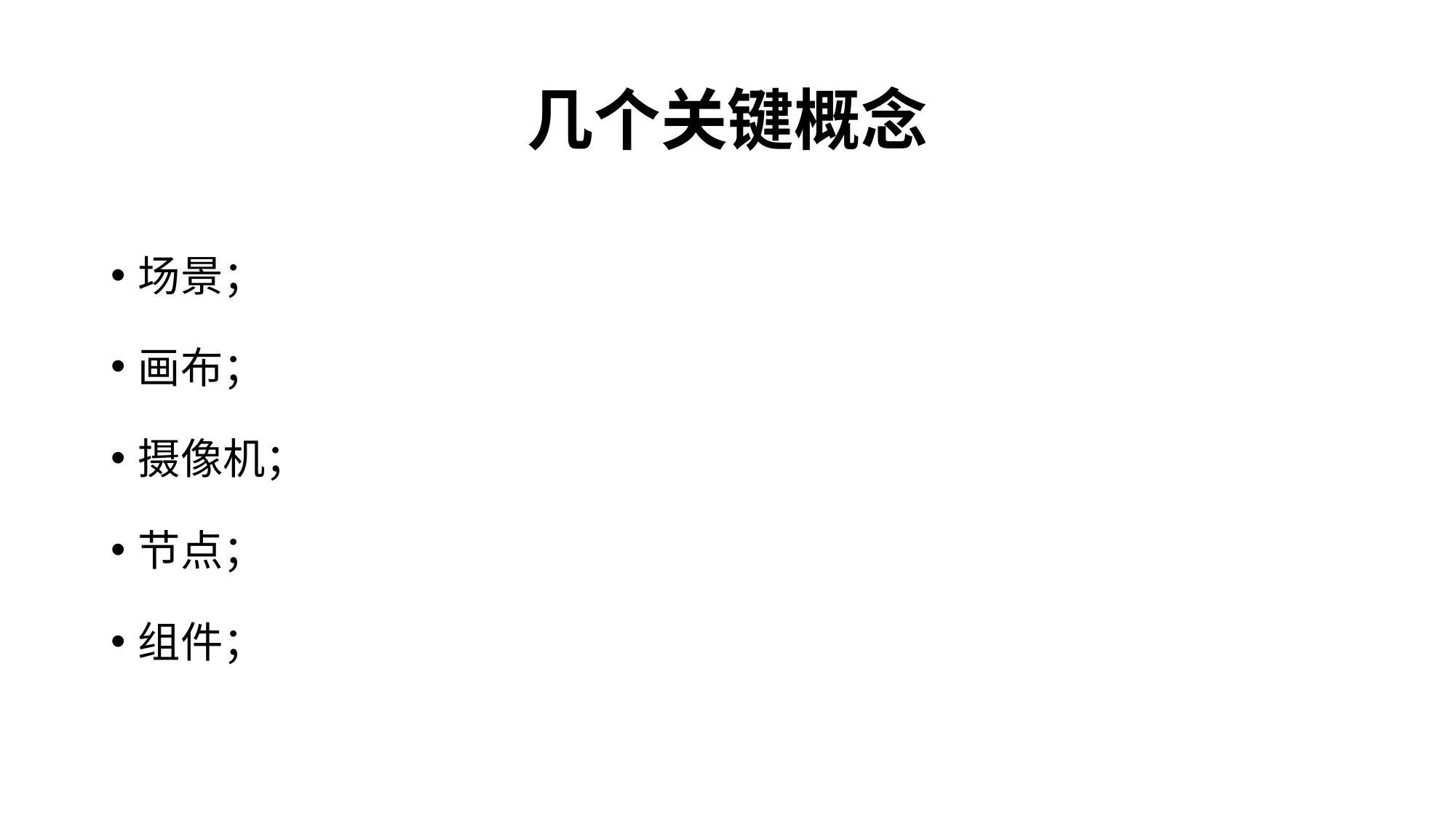

# 几个关键概念
场景；
画布；
摄像机；
节点；
组件；